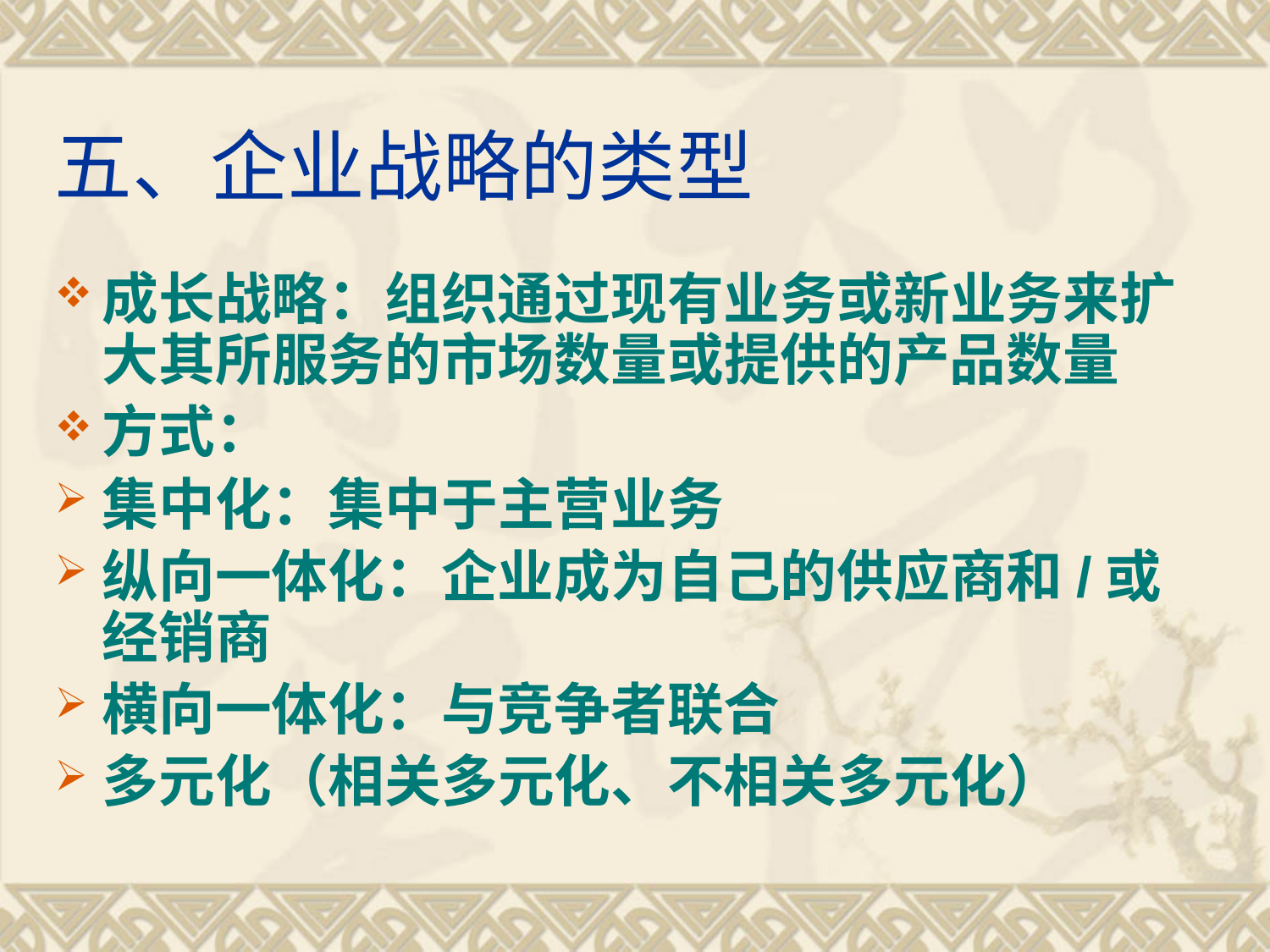

# 五、企业战略的类型
成长战略：组织通过现有业务或新业务来扩大其所服务的市场数量或提供的产品数量
方式：
集中化：集中于主营业务
纵向一体化：企业成为自己的供应商和/或经销商
横向一体化：与竞争者联合
多元化（相关多元化、不相关多元化）